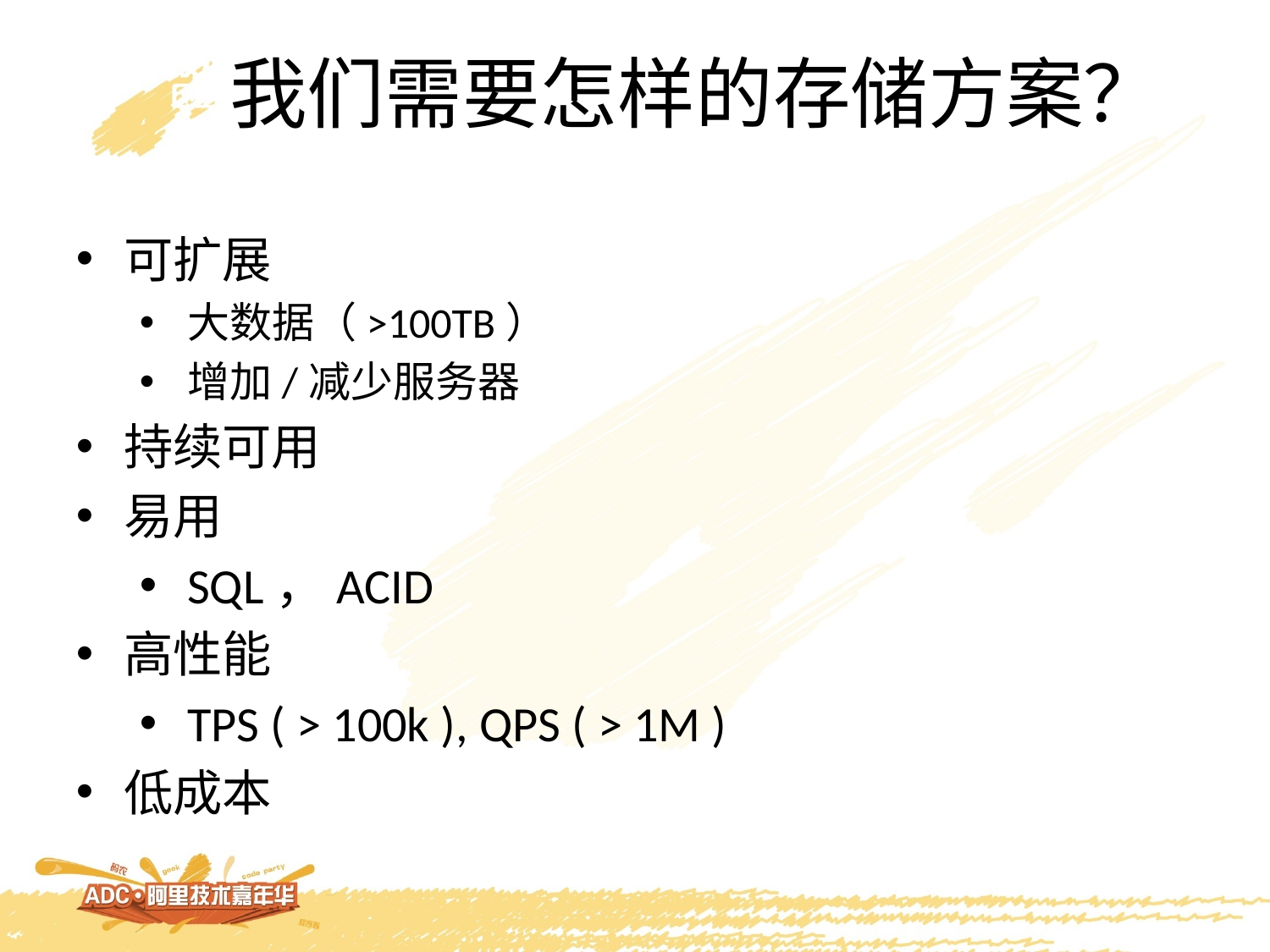

我们需要怎样的存储方案？
可扩展
大数据（>100TB）
增加/减少服务器
持续可用
易用
SQL，ACID
高性能
TPS ( > 100k ), QPS ( > 1M )
低成本